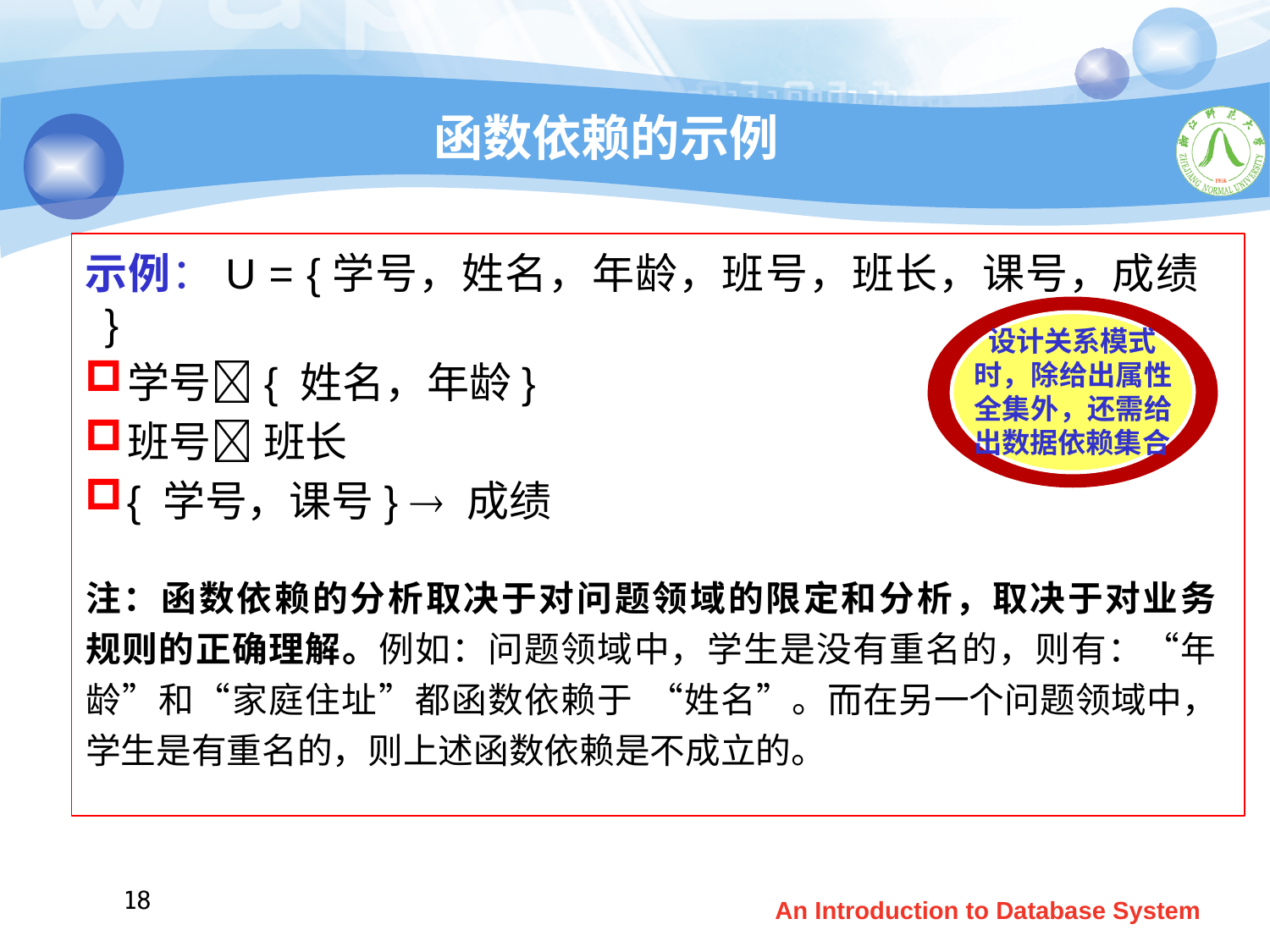

函数依赖的示例

示例：U = {学号，姓名，年龄，班号，班长，课号，成绩 }
学号→{ 姓名，年龄}
班号→ 班长
{ 学号，课号} → 成绩

设计关系模式
时，除给出属性 全集外，还需给 出数据依赖集合
注：函数依赖的分析取决于对问题领域的限定和分析，取决于对业务规则的正确理解。例如：问题领域中，学生是没有重名的，则有：“年龄”和“家庭住址”都函数依赖于 “姓名”。而在另一个问题领域中，学生是有重名的，则上述函数依赖是不成立的。
18
An Introduction to Database System